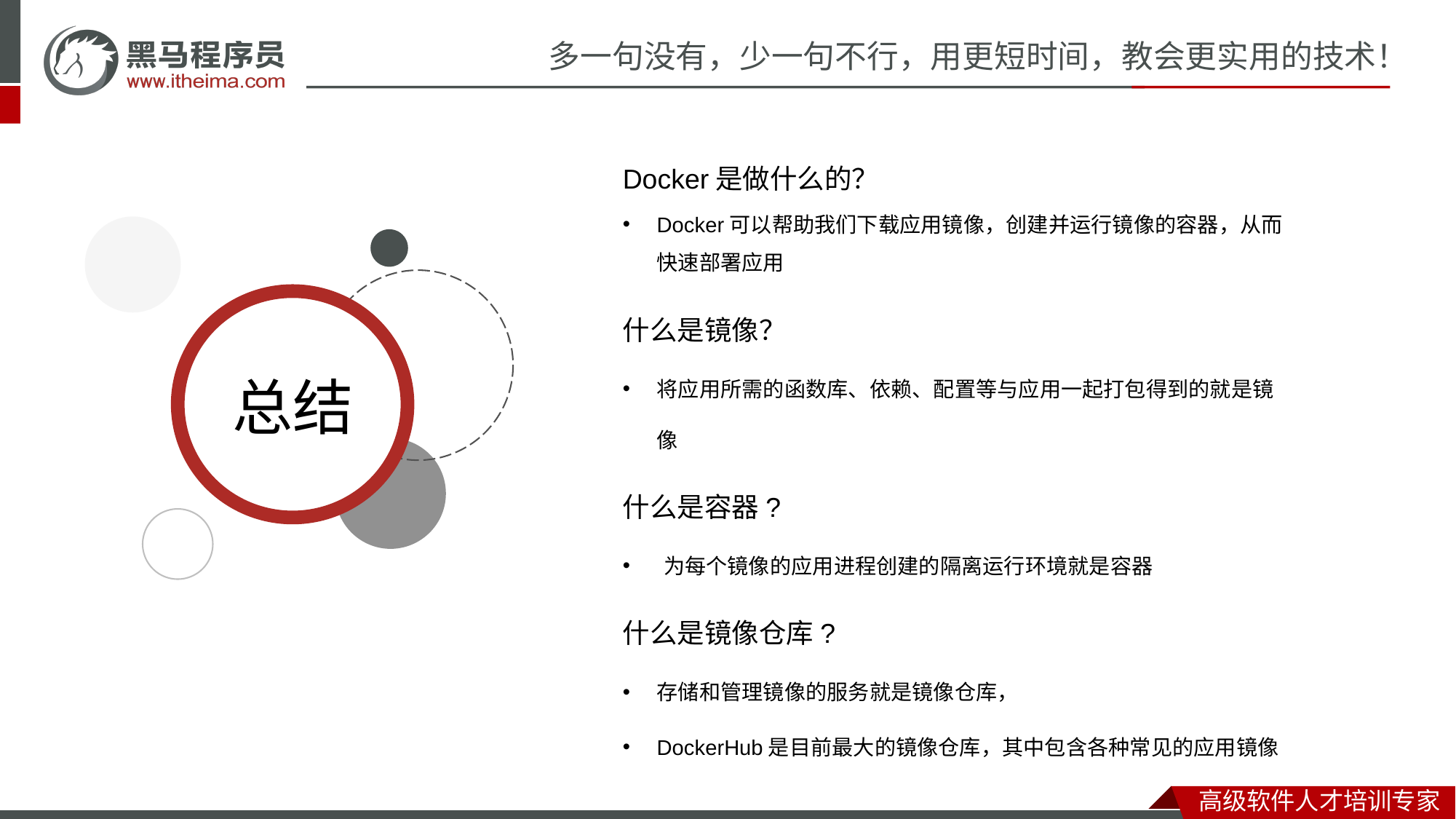

Docker是做什么的？
Docker可以帮助我们下载应用镜像，创建并运行镜像的容器，从而快速部署应用
什么是镜像？
将应用所需的函数库、依赖、配置等与应用一起打包得到的就是镜像
什么是容器?
为每个镜像的应用进程创建的隔离运行环境就是容器
什么是镜像仓库?
存储和管理镜像的服务就是镜像仓库，
DockerHub是目前最大的镜像仓库，其中包含各种常见的应用镜像